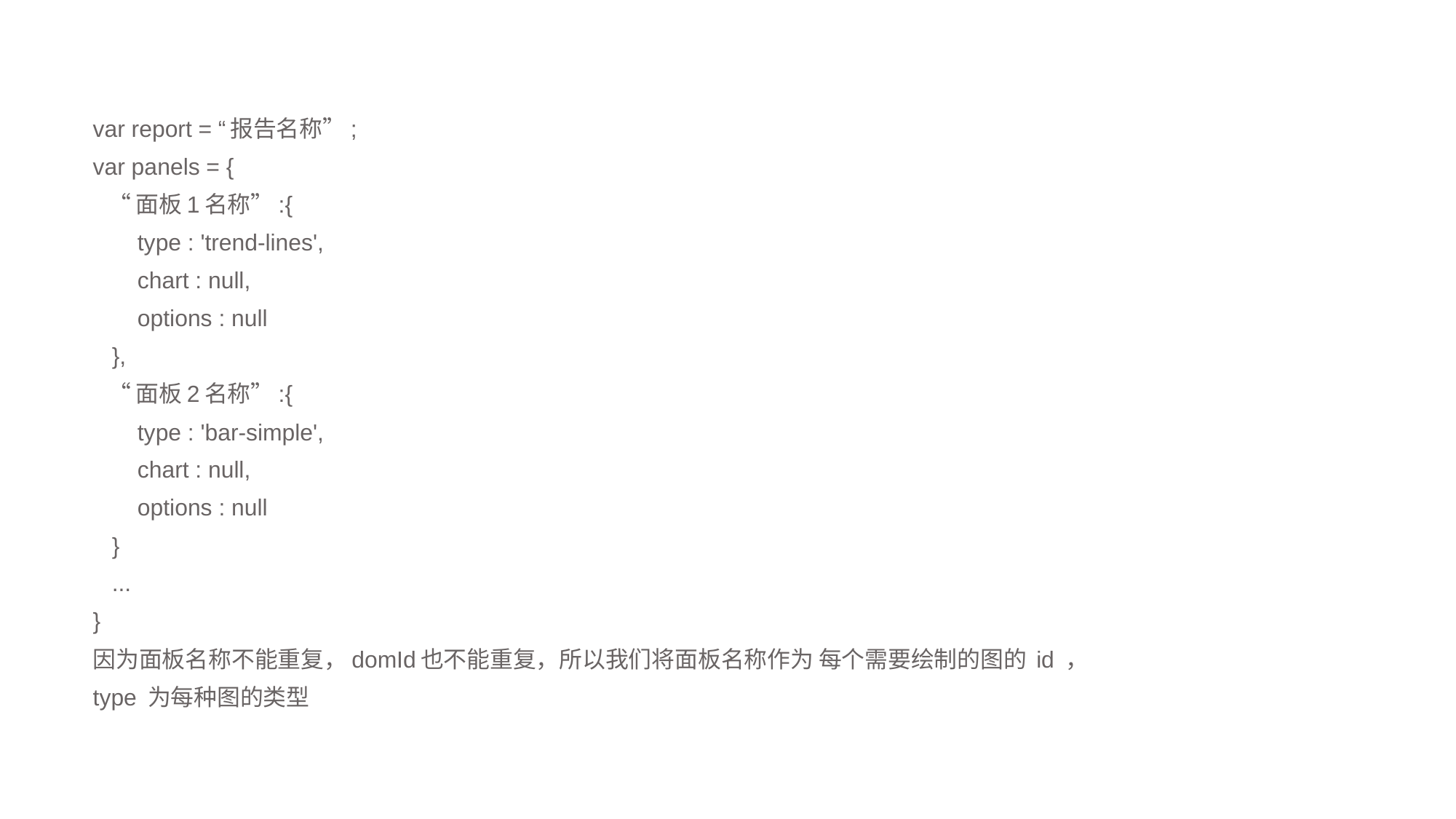

var report = “报告名称”;
var panels = {
   “面板1名称”:{
       type : 'trend-lines',
       chart : null,
       options : null
   },
   “面板2名称”:{
       type : 'bar-simple',
       chart : null,
       options : null
   }
   ...
}
因为面板名称不能重复，domId也不能重复，所以我们将面板名称作为 每个需要绘制的图的 id ，
type 为每种图的类型